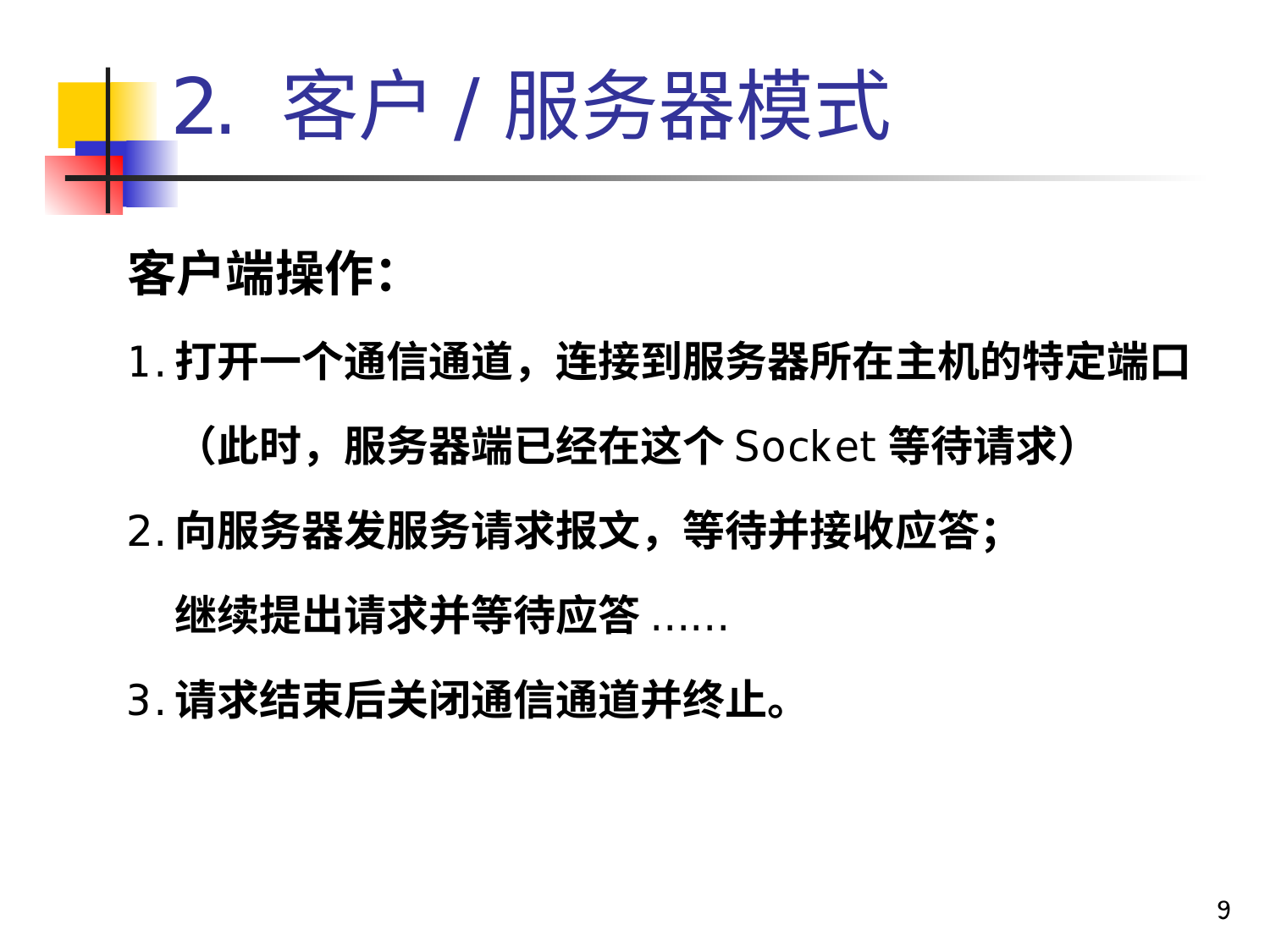

# 2. 客户/服务器模式
客户端操作：
1.	打开一个通信通道，连接到服务器所在主机的特定端口
	（此时，服务器端已经在这个Socket等待请求）
2.	向服务器发服务请求报文，等待并接收应答；
	继续提出请求并等待应答......
3.	请求结束后关闭通信通道并终止。
9